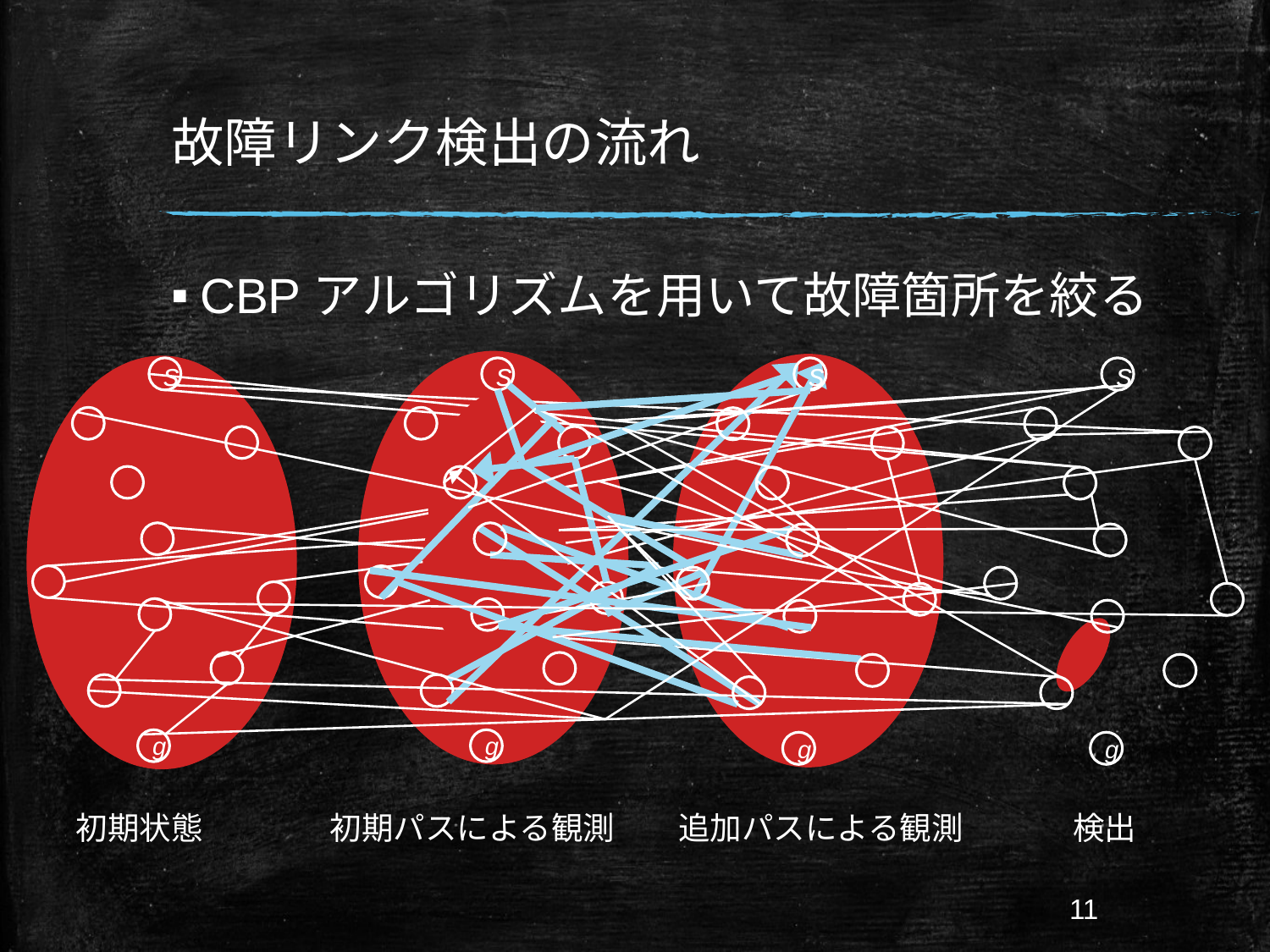

# 故障リンク検出の流れ
CBPアルゴリズムを用いて故障箇所を絞る

s

g
s
s
s

g
g
g
初期状態　　　　初期パスによる観測　　追加パスによる観測　　　  検出
11